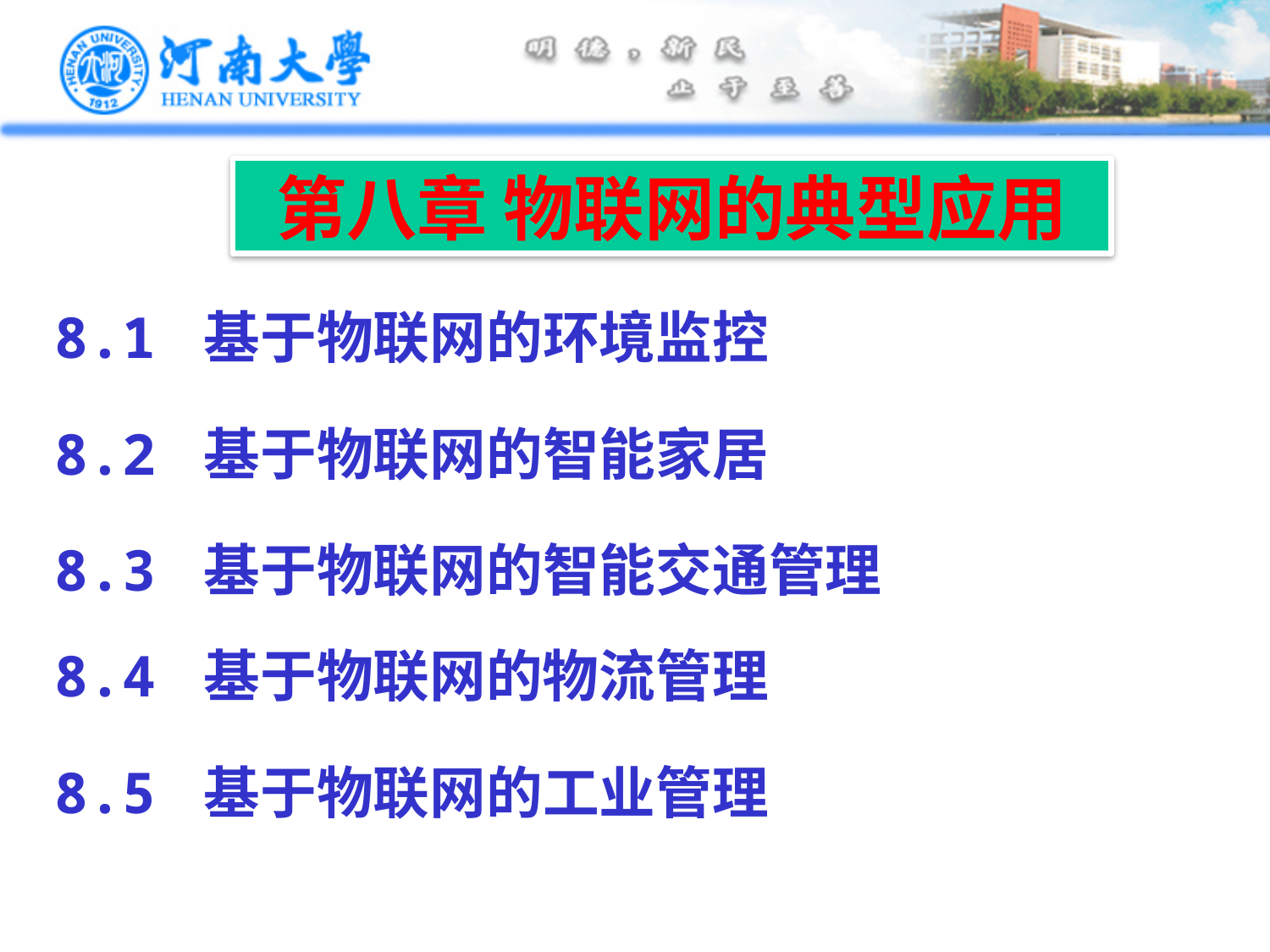

第八章 物联网的典型应用
8.1 基于物联网的环境监控
8.2 基于物联网的智能家居
8.3 基于物联网的智能交通管理
8.4 基于物联网的物流管理
8.5 基于物联网的工业管理